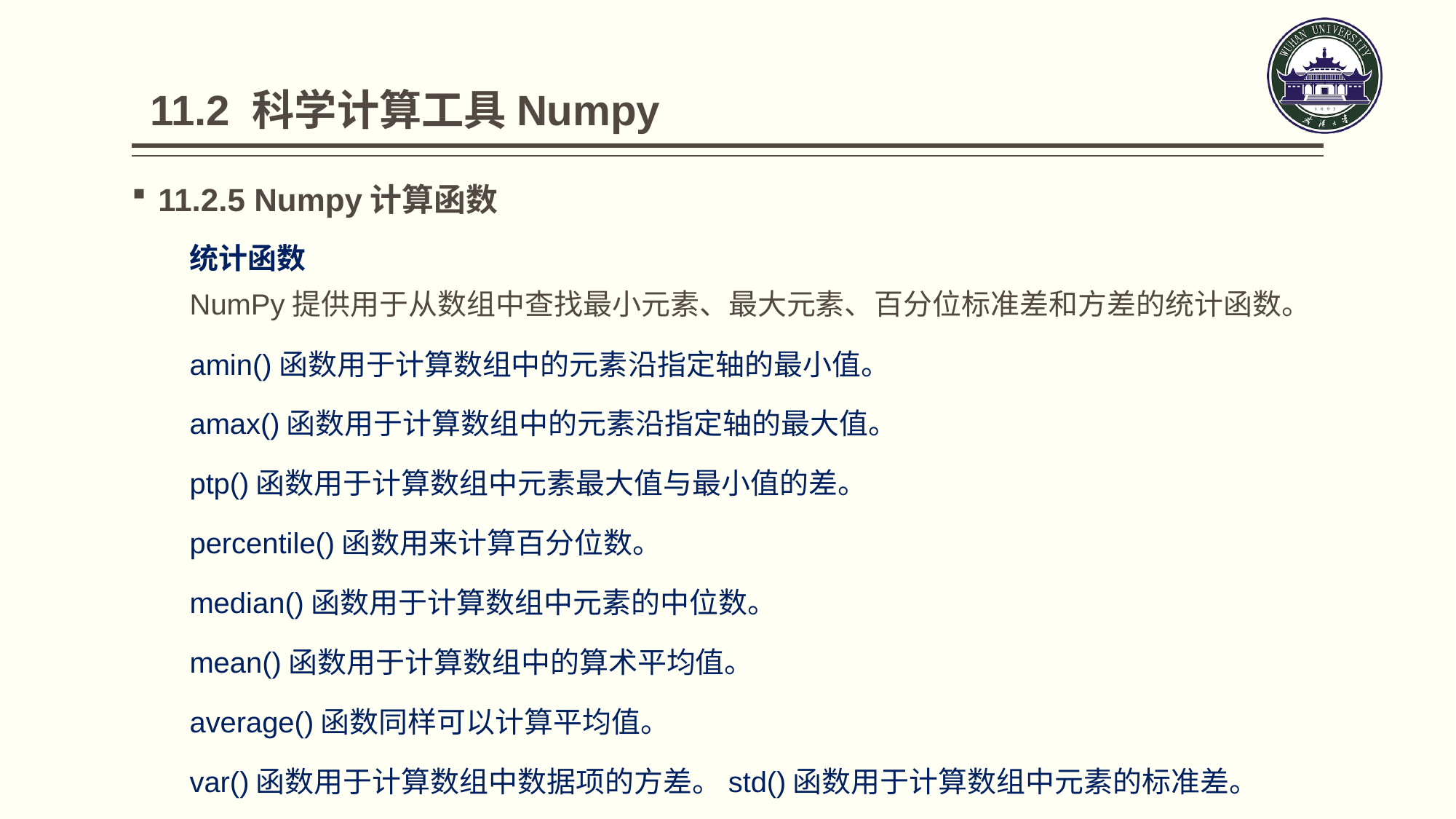

11.2 科学计算工具Numpy
11.2.5 Numpy计算函数
统计函数
NumPy提供用于从数组中查找最小元素、最大元素、百分位标准差和方差的统计函数。
amin()函数用于计算数组中的元素沿指定轴的最小值。
amax()函数用于计算数组中的元素沿指定轴的最大值。
ptp()函数用于计算数组中元素最大值与最小值的差。
percentile()函数用来计算百分位数。
median()函数用于计算数组中元素的中位数。
mean()函数用于计算数组中的算术平均值。
average()函数同样可以计算平均值。
var()函数用于计算数组中数据项的方差。std()函数用于计算数组中元素的标准差。